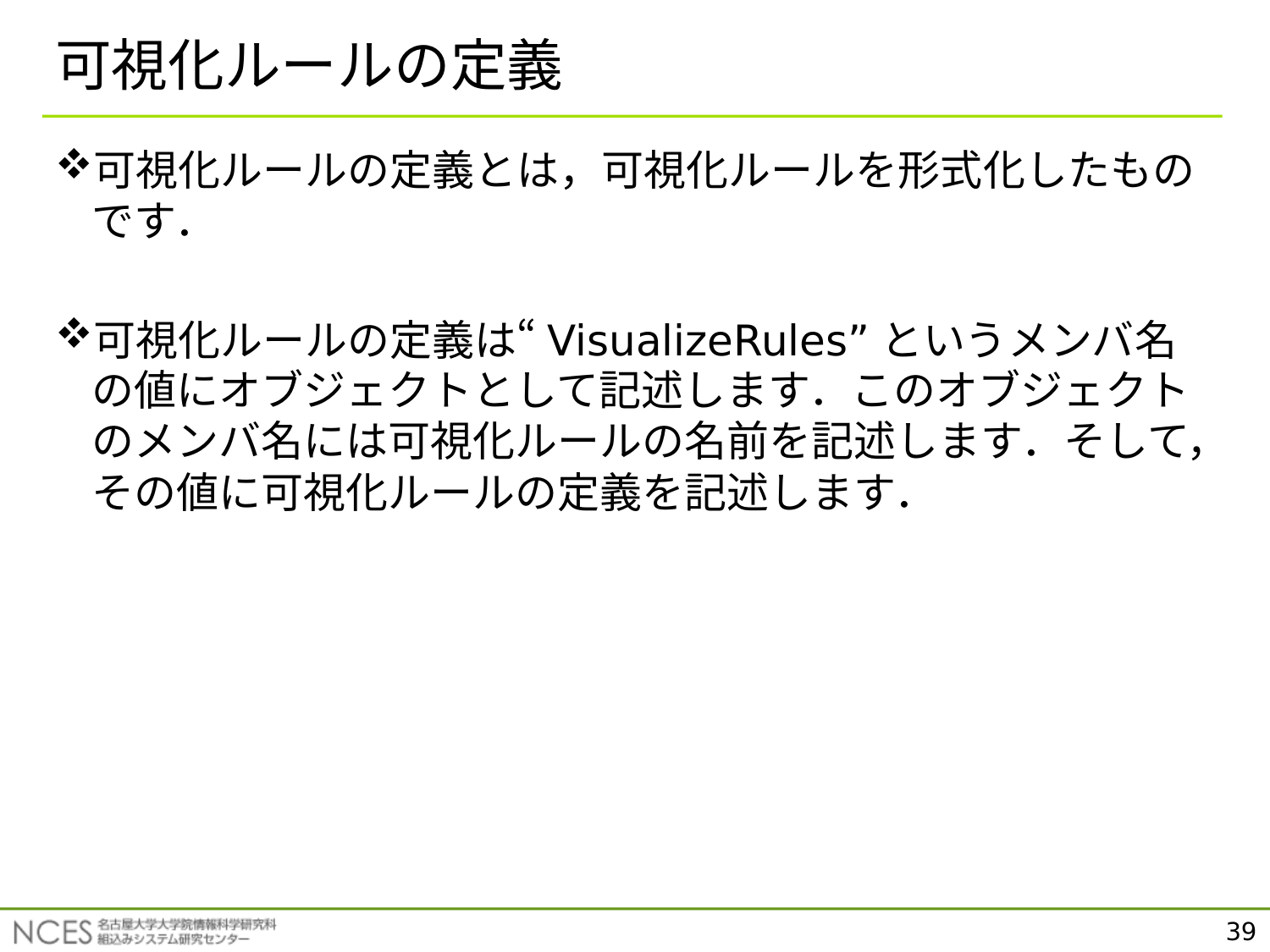

# 可視化ルールの定義
可視化ルールの定義とは，可視化ルールを形式化したものです．

可視化ルールの定義は“VisualizeRules”というメンバ名の値にオブジェクトとして記述します．このオブジェクトのメンバ名には可視化ルールの名前を記述します．そして，その値に可視化ルールの定義を記述します．

39